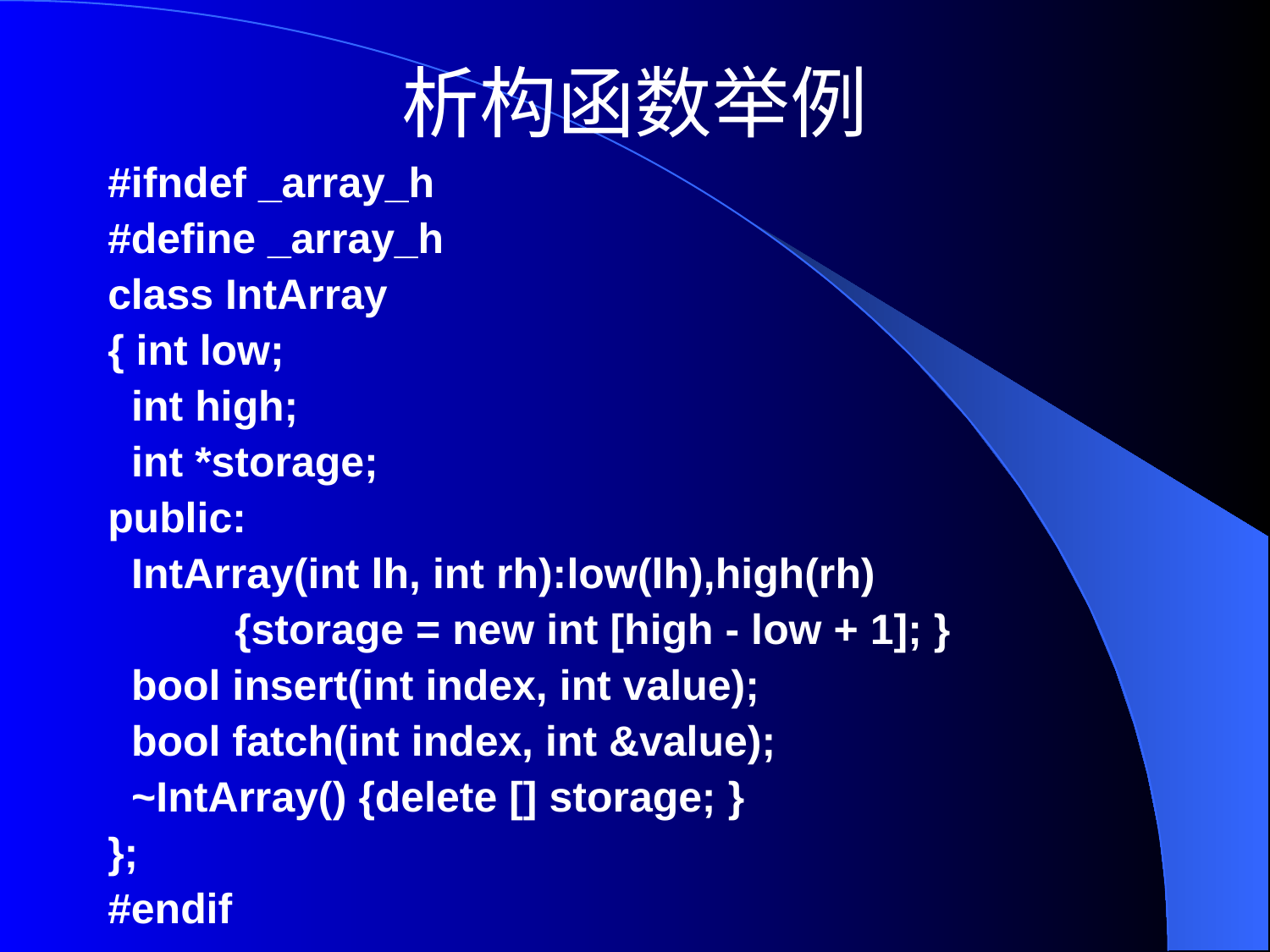

# 析构函数举例
#ifndef _array_h
#define _array_h
class IntArray
{ int low;
  int high;
  int *storage;
public:
  IntArray(int lh, int rh):low(lh),high(rh)
	{storage = new int [high - low + 1]; }
  bool insert(int index, int value);
  bool fatch(int index, int &value);
  ~IntArray() {delete [] storage; }
};
#endif